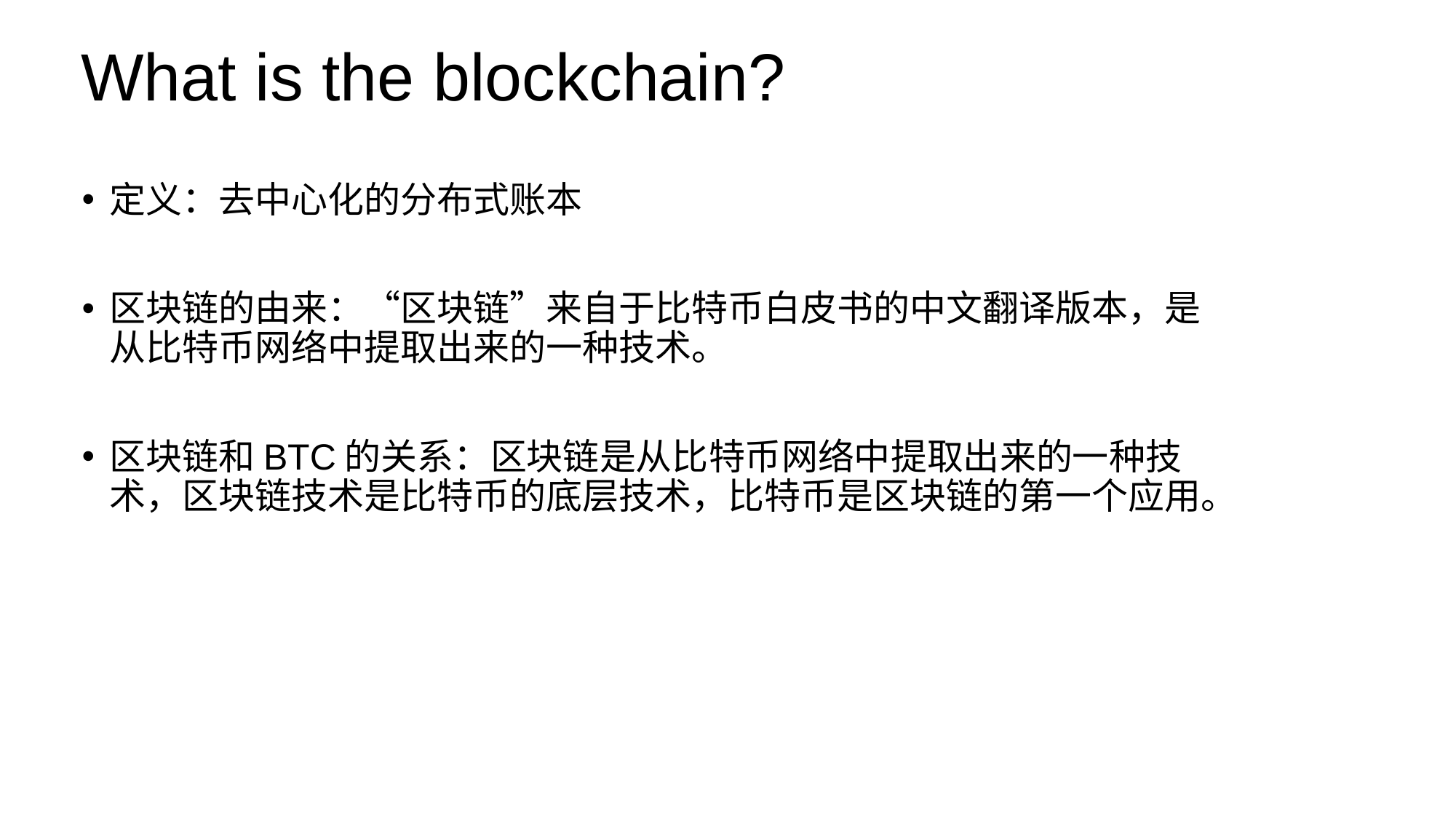

# What is the blockchain?
定义：去中心化的分布式账本

区块链的由来：“区块链”来自于比特币白皮书的中文翻译版本，是从比特币网络中提取出来的一种技术。

区块链和BTC的关系：区块链是从比特币网络中提取出来的一种技术，区块链技术是比特币的底层技术，比特币是区块链的第一个应用。